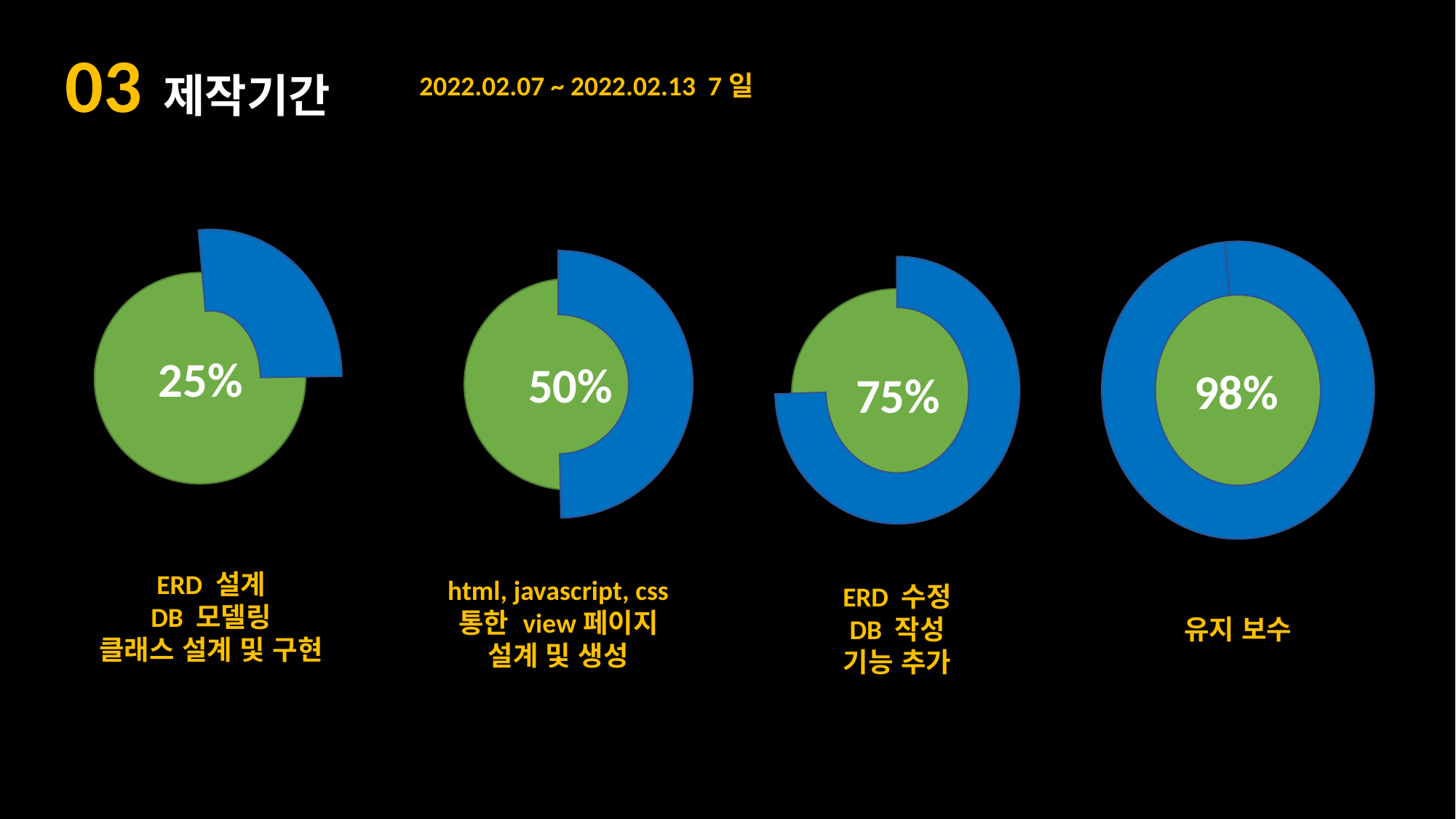

03 제작기간
2022.02.07 ~ 2022.02.13  7일

25%
ERD 설계
DB 모델링
클래스 설계 및 구현

98%
유지 보수

50%
html, javascript, css
통한 view페이지
설계 및 생성

75%
ERD 수정
DB 작성
기능 추가